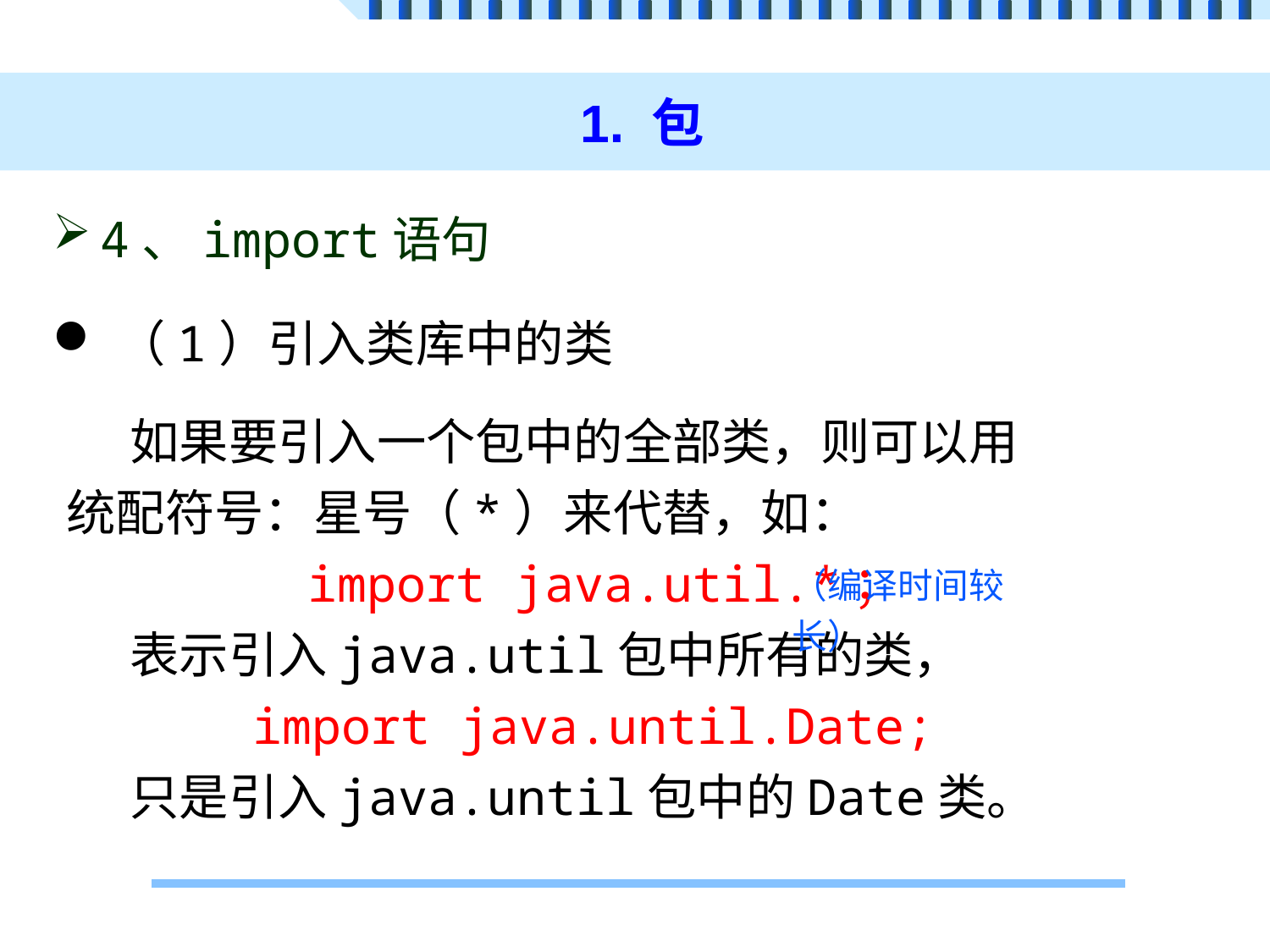

# 1. 包

4、import语句
（1）引入类库中的类
如果要引入一个包中的全部类，则可以用统配符号：星号（*）来代替，如：
      import java.util.*；
表示引入java.util包中所有的类，
	  import java.until.Date;
只是引入java.until包中的Date类。
（编译时间较长）